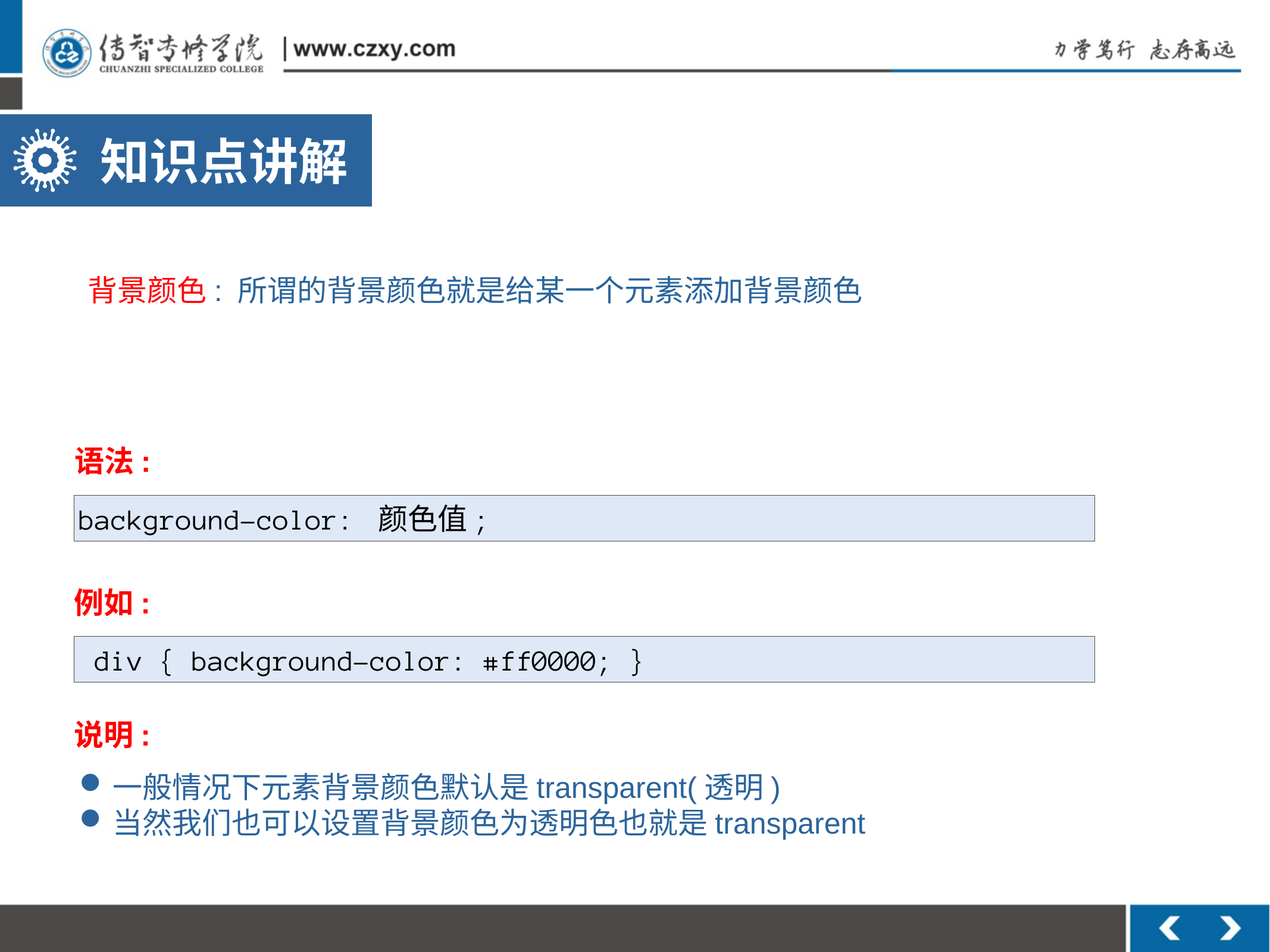

知识点讲解
背景颜色: 所谓的背景颜色就是给某一个元素添加背景颜色
语法:
background-color: 颜色值;
例如:
 div { background-color: #ff0000; }
说明:
一般情况下元素背景颜色默认是transparent(透明)
当然我们也可以设置背景颜色为透明色也就是transparent